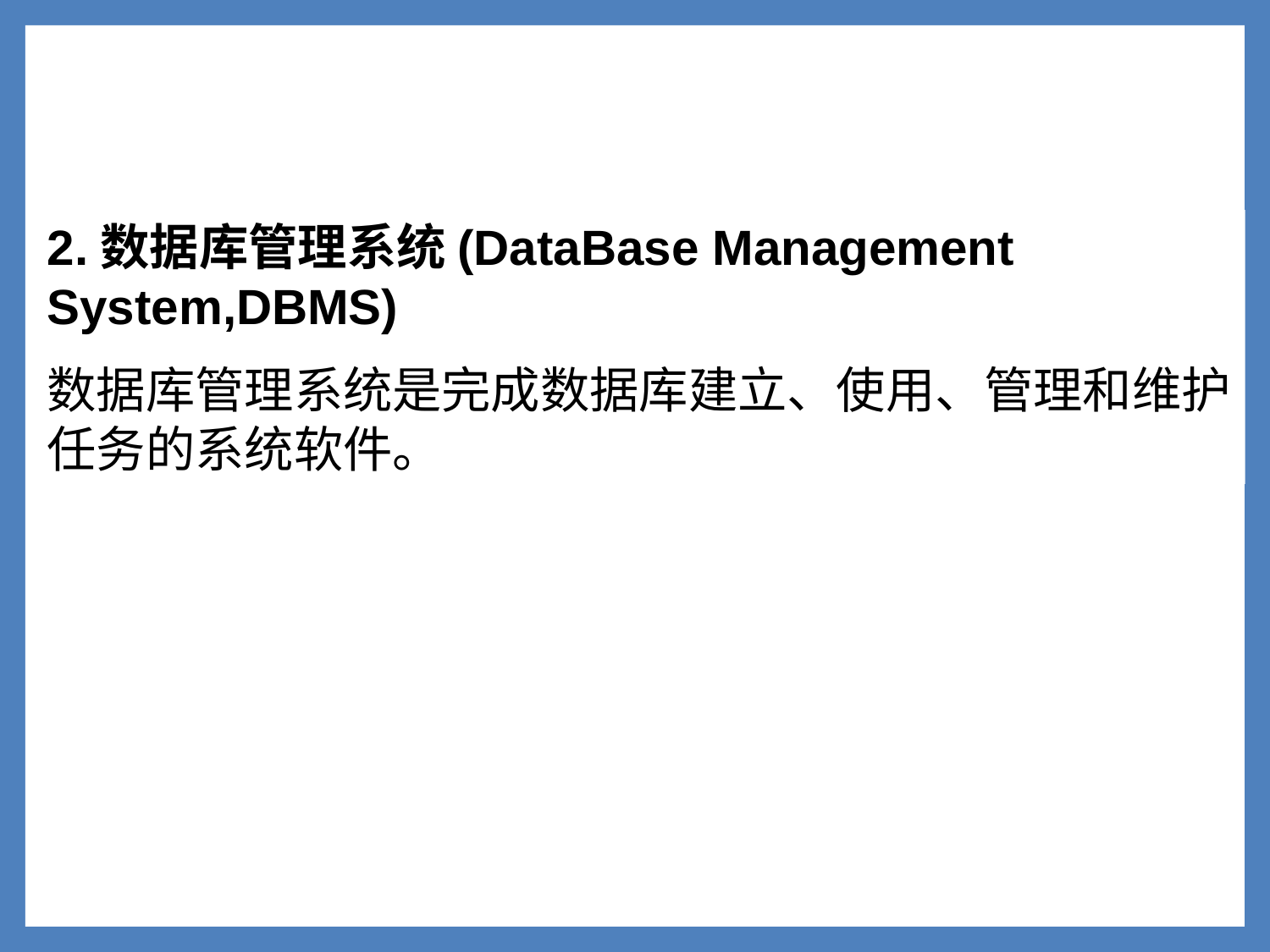

2.数据库管理系统(DataBase Management System,DBMS)
数据库管理系统是完成数据库建立、使用、管理和维护任务的系统软件。